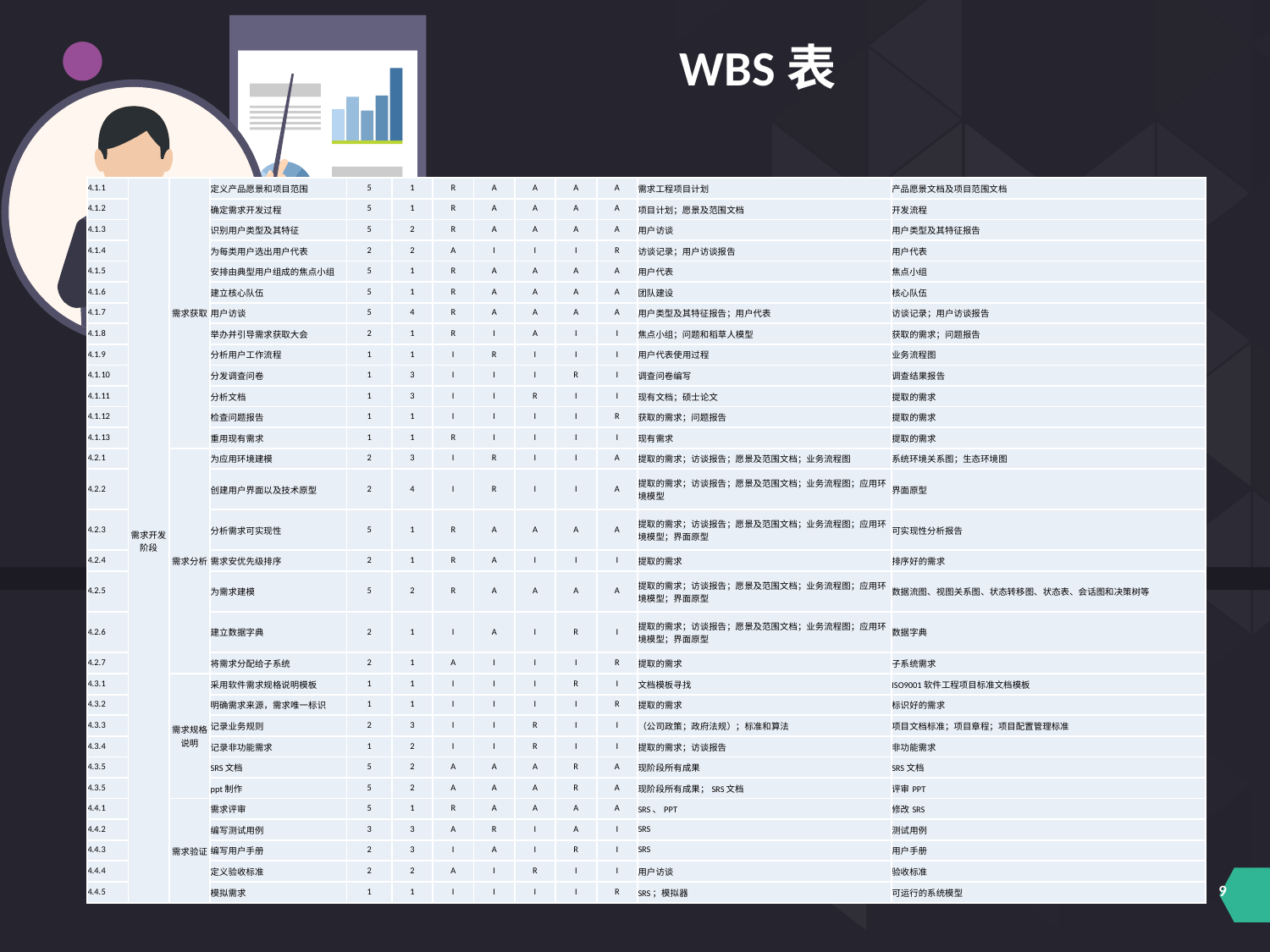

WBS表

| 4.1.1 | 需求开发阶段 | 需求获取 | 定义产品愿景和项目范围 | 5 | 1 | R | A | A | A | A | 需求工程项目计划 | 产品愿景文档及项目范围文档 |
| --- | --- | --- | --- | --- | --- | --- | --- | --- | --- | --- | --- | --- |
| 4.1.2 |  |  | 确定需求开发过程 | 5 | 1 | R | A | A | A | A | 项目计划；愿景及范围文档 | 开发流程 |
| 4.1.3 |  |  | 识别用户类型及其特征 | 5 | 2 | R | A | A | A | A | 用户访谈 | 用户类型及其特征报告 |
| 4.1.4 |  |  | 为每类用户选出用户代表 | 2 | 2 | A | I | I | I | R | 访谈记录；用户访谈报告 | 用户代表 |
| 4.1.5 |  |  | 安排由典型用户组成的焦点小组 | 5 | 1 | R | A | A | A | A | 用户代表 | 焦点小组 |
| 4.1.6 |  |  | 建立核心队伍 | 5 | 1 | R | A | A | A | A | 团队建设 | 核心队伍 |
| 4.1.7 |  |  | 用户访谈 | 5 | 4 | R | A | A | A | A | 用户类型及其特征报告；用户代表 | 访谈记录；用户访谈报告 |
| 4.1.8 |  |  | 举办并引导需求获取大会 | 2 | 1 | R | I | A | I | I | 焦点小组；问题和稻草人模型 | 获取的需求；问题报告 |
| 4.1.9 |  |  | 分析用户工作流程 | 1 | 1 | I | R | I | I | I | 用户代表使用过程 | 业务流程图 |
| 4.1.10 |  |  | 分发调查问卷 | 1 | 3 | I | I | I | R | I | 调查问卷编写 | 调查结果报告 |
| 4.1.11 |  |  | 分析文档 | 1 | 3 | I | I | R | I | I | 现有文档；硕士论文 | 提取的需求 |
| 4.1.12 |  |  | 检查问题报告 | 1 | 1 | I | I | I | I | R | 获取的需求；问题报告 | 提取的需求 |
| 4.1.13 |  |  | 重用现有需求 | 1 | 1 | R | I | I | I | I | 现有需求 | 提取的需求 |
| 4.2.1 |  | 需求分析 | 为应用环境建模 | 2 | 3 | I | R | I | I | A | 提取的需求；访谈报告；愿景及范围文档；业务流程图 | 系统环境关系图；生态环境图 |
| 4.2.2 |  |  | 创建用户界面以及技术原型 | 2 | 4 | I | R | I | I | A | 提取的需求；访谈报告；愿景及范围文档；业务流程图；应用环境模型 | 界面原型 |
| 4.2.3 |  |  | 分析需求可实现性 | 5 | 1 | R | A | A | A | A | 提取的需求；访谈报告；愿景及范围文档；业务流程图；应用环境模型；界面原型 | 可实现性分析报告 |
| 4.2.4 |  |  | 需求安优先级排序 | 2 | 1 | R | A | I | I | I | 提取的需求 | 排序好的需求 |
| 4.2.5 |  |  | 为需求建模 | 5 | 2 | R | A | A | A | A | 提取的需求；访谈报告；愿景及范围文档；业务流程图；应用环境模型；界面原型 | 数据流图、视图关系图、状态转移图、状态表、会话图和决策树等 |
| 4.2.6 |  |  | 建立数据字典 | 2 | 1 | I | A | I | R | I | 提取的需求；访谈报告；愿景及范围文档；业务流程图；应用环境模型；界面原型 | 数据字典 |
| 4.2.7 |  |  | 将需求分配给子系统 | 2 | 1 | A | I | I | I | R | 提取的需求 | 子系统需求 |
| 4.3.1 |  | 需求规格说明 | 采用软件需求规格说明模板 | 1 | 1 | I | I | I | R | I | 文档模板寻找 | ISO9001软件工程项目标准文档模板 |
| 4.3.2 |  |  | 明确需求来源，需求唯一标识 | 1 | 1 | I | I | I | I | R | 提取的需求 | 标识好的需求 |
| 4.3.3 |  |  | 记录业务规则 | 2 | 3 | I | I | R | I | I | （公司政策；政府法规）；标准和算法 | 项目文档标准；项目章程；项目配置管理标准 |
| 4.3.4 |  |  | 记录非功能需求 | 1 | 2 | I | I | R | I | I | 提取的需求；访谈报告 | 非功能需求 |
| 4.3.5 |  |  | SRS文档 | 5 | 2 | A | A | A | R | A | 现阶段所有成果 | SRS文档 |
| 4.3.5 |  |  | ppt制作 | 5 | 2 | A | A | A | R | A | 现阶段所有成果；SRS文档 | 评审PPT |
| 4.4.1 |  | 需求验证 | 需求评审 | 5 | 1 | R | A | A | A | A | SRS、PPT | 修改SRS |
| 4.4.2 |  |  | 编写测试用例 | 3 | 3 | A | R | I | A | I | SRS | 测试用例 |
| 4.4.3 |  |  | 编写用户手册 | 2 | 3 | I | A | I | R | I | SRS | 用户手册 |
| 4.4.4 |  |  | 定义验收标准 | 2 | 2 | A | I | R | I | I | 用户访谈 | 验收标准 |
| 4.4.5 |  |  | 模拟需求 | 1 | 1 | I | I | I | I | R | SRS；模拟器 | 可运行的系统模型 |